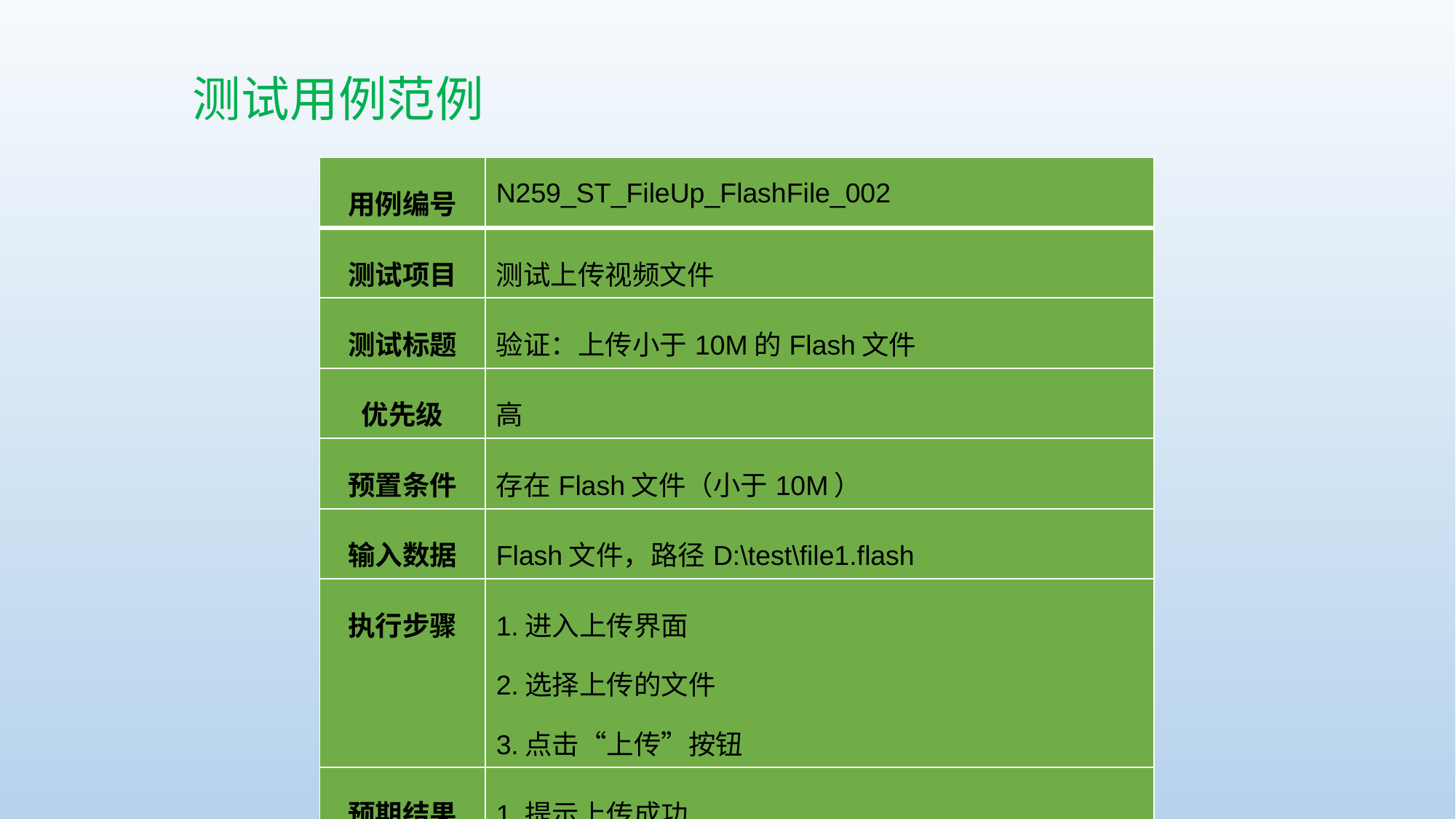

测试用例范例
| 用例编号 | N259\_ST\_FileUp\_FlashFile\_002 |
| --- | --- |
| 测试项目 | 测试上传视频文件 |
| 测试标题 | 验证：上传小于10M的Flash文件 |
| 优先级 | 高 |
| 预置条件 | 存在Flash文件（小于10M） |
| 输入数据 | Flash文件，路径D:\test\file1.flash |
| 执行步骤 | 1.进入上传界面 2.选择上传的文件 3.点击“上传”按钮 |
| 预期结果 | 1.提示上传成功 2.检查文件是否能正常使用 |